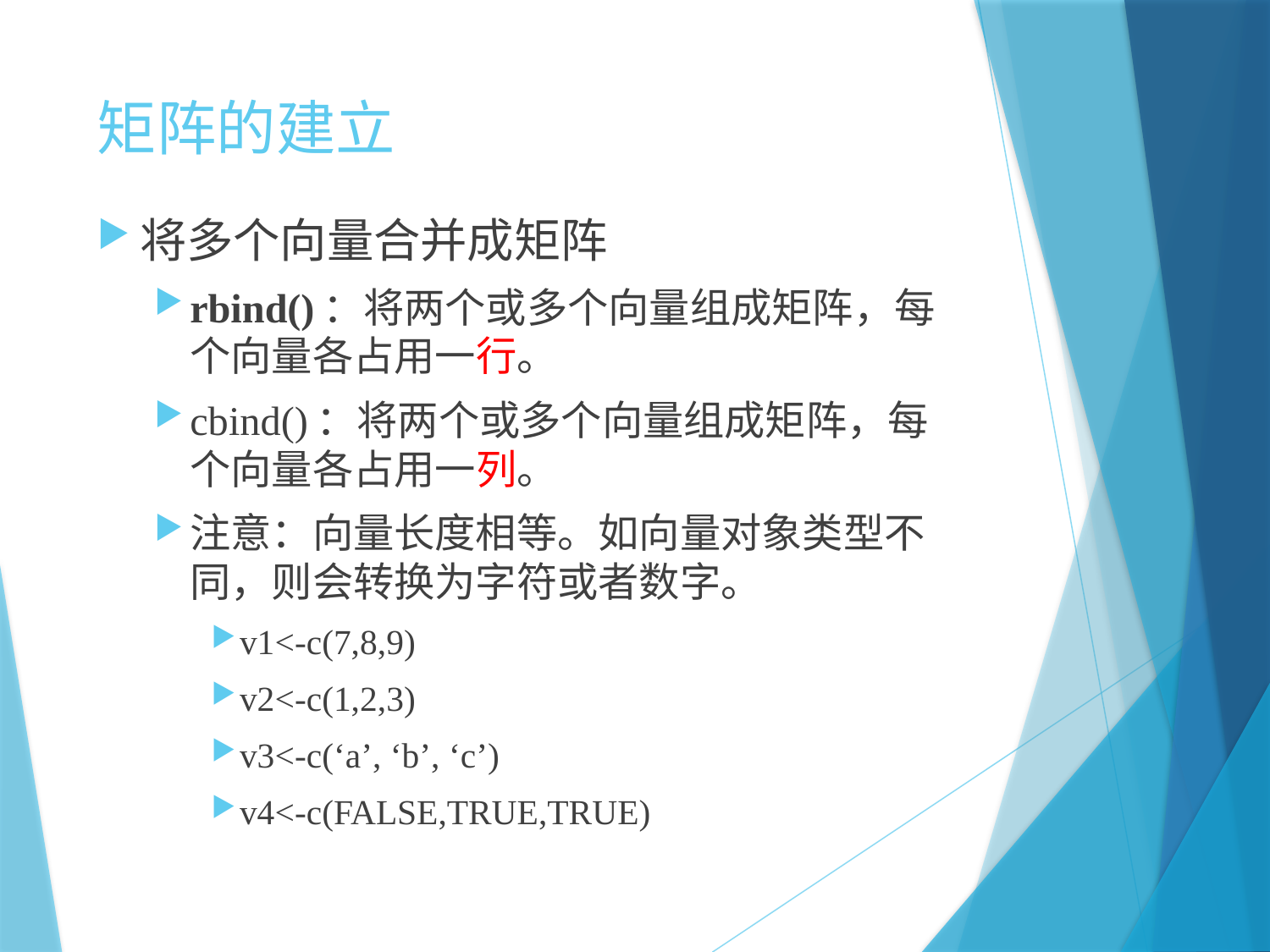

# 矩阵的建立
将多个向量合并成矩阵
rbind()：将两个或多个向量组成矩阵，每个向量各占用一行。
cbind()：将两个或多个向量组成矩阵，每个向量各占用一列。
注意：向量长度相等。如向量对象类型不同，则会转换为字符或者数字。
v1<-c(7,8,9)
v2<-c(1,2,3)
v3<-c(‘a’, ‘b’, ‘c’)
v4<-c(FALSE,TRUE,TRUE)